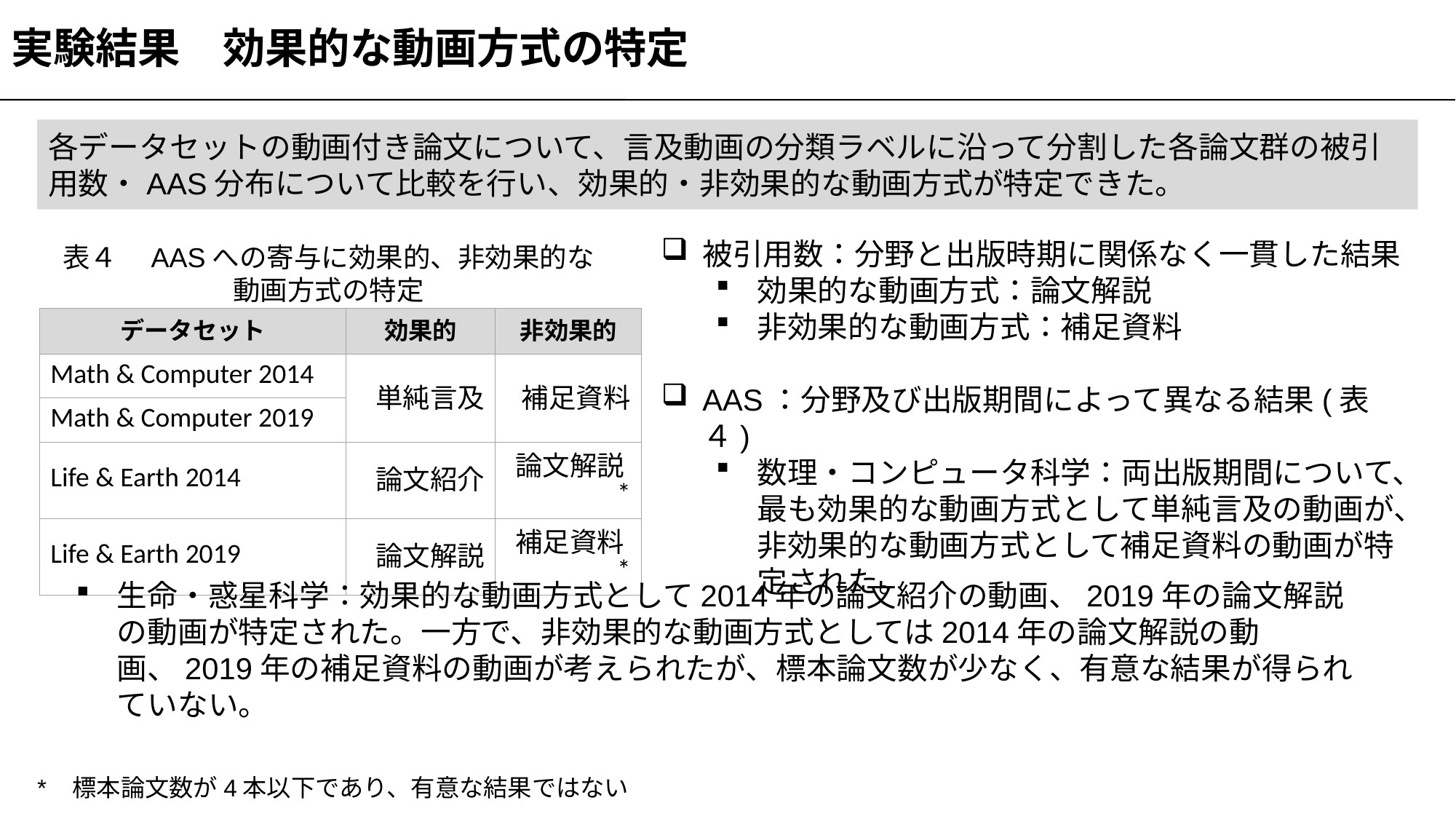

実験結果　効果的な動画方式の特定
各データセットの動画付き論文について、言及動画の分類ラベルに沿って分割した各論文群の被引用数・AAS分布について比較を行い、効果的・非効果的な動画方式が特定できた。
被引用数：分野と出版時期に関係なく一貫した結果
効果的な動画方式：論文解説
非効果的な動画方式：補足資料

AAS：分野及び出版期間によって異なる結果(表４)
数理・コンピュータ科学：両出版期間について、最も効果的な動画方式として単純言及の動画が、非効果的な動画方式として補足資料の動画が特定された。
表４　AASへの寄与に効果的、非効果的な
動画方式の特定
| データセット | 効果的 | 非効果的 |
| --- | --- | --- |
| Math & Computer 2014 | 単純言及 | 補足資料 |
| Math & Computer 2019 |  |  |
| Life & Earth 2014 | 論文紹介 | 論文解説\* |
| Life & Earth 2019 | 論文解説 | 補足資料\* |
生命・惑星科学：効果的な動画方式として2014年の論文紹介の動画、2019年の論文解説の動画が特定された。一方で、非効果的な動画方式としては2014年の論文解説の動画、2019年の補足資料の動画が考えられたが、標本論文数が少なく、有意な結果が得られていない。
*   標本論文数が4本以下であり、有意な結果ではない